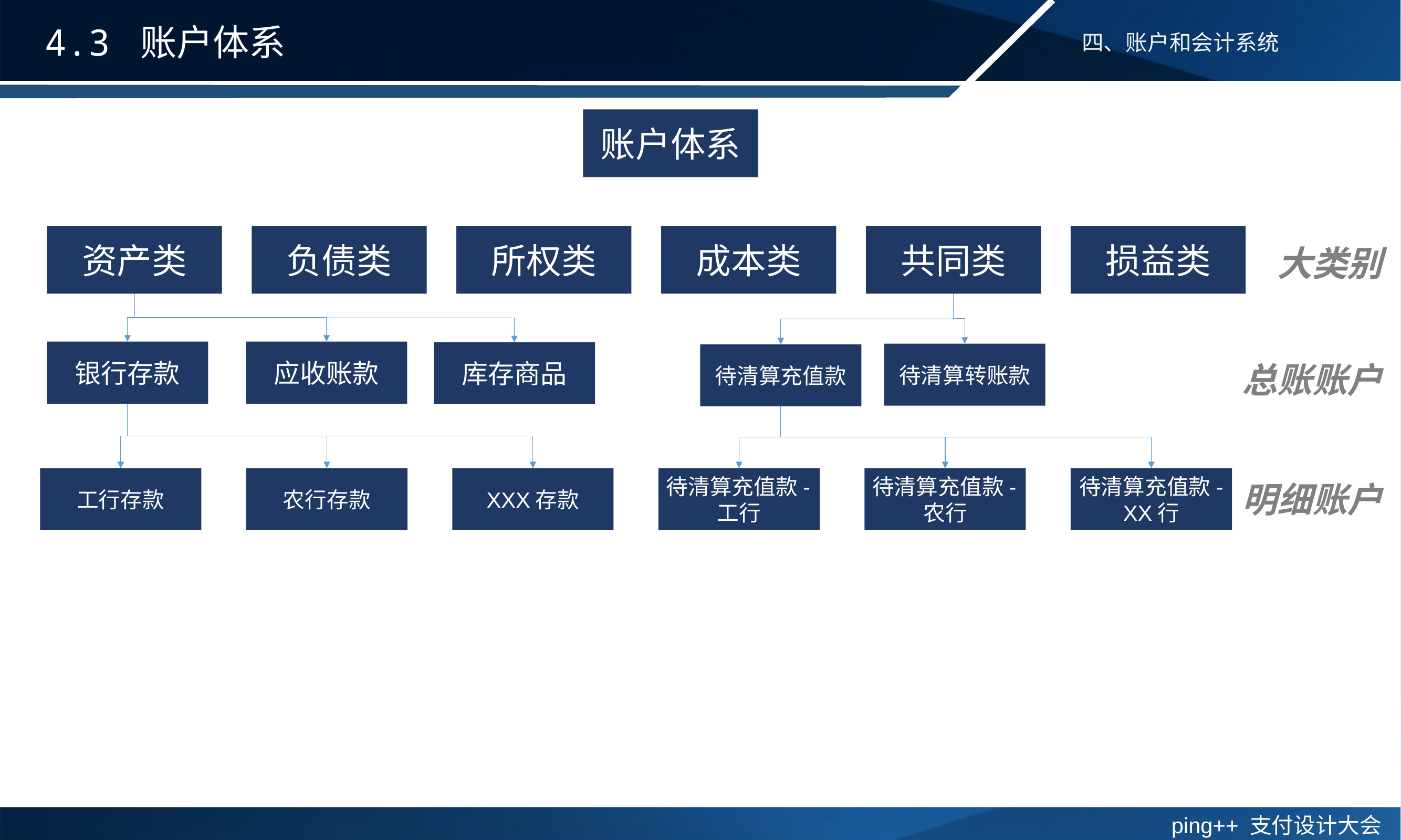

# 4.3 账户体系
账户体系
资产类
负债类
所权类
成本类
共同类
损益类
大类别
银行存款
应收账款
库存商品
待清算转账款
待清算充值款
总账账户
工行存款
农行存款
XXX存款
待清算充值款-工行
待清算充值款-农行
待清算充值款-XX行
明细账户